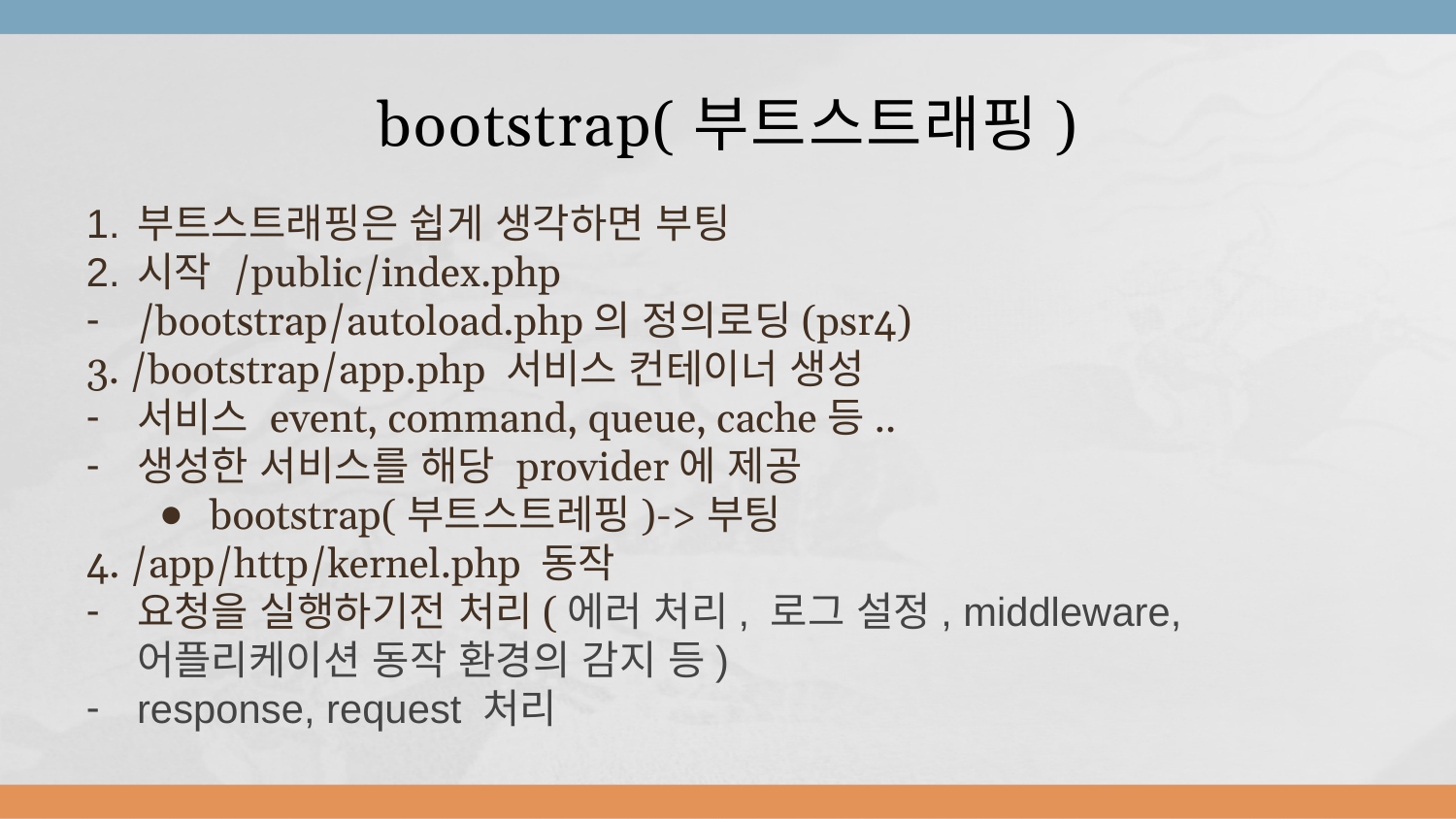

# bootstrap(부트스트래핑)
부트스트래핑은 쉽게 생각하면 부팅
시작 /public/index.php
/bootstrap/autoload.php의 정의로딩(psr4)
3. /bootstrap/app.php 서비스 컨테이너 생성
서비스 event, command, queue, cache등..
생성한 서비스를 해당 provider에 제공
bootstrap(부트스트레핑)->부팅
4. /app/http/kernel.php 동작
요청을 실행하기전 처리(에러 처리, 로그 설정, middleware, 어플리케이션 동작 환경의 감지 등)
response, request 처리